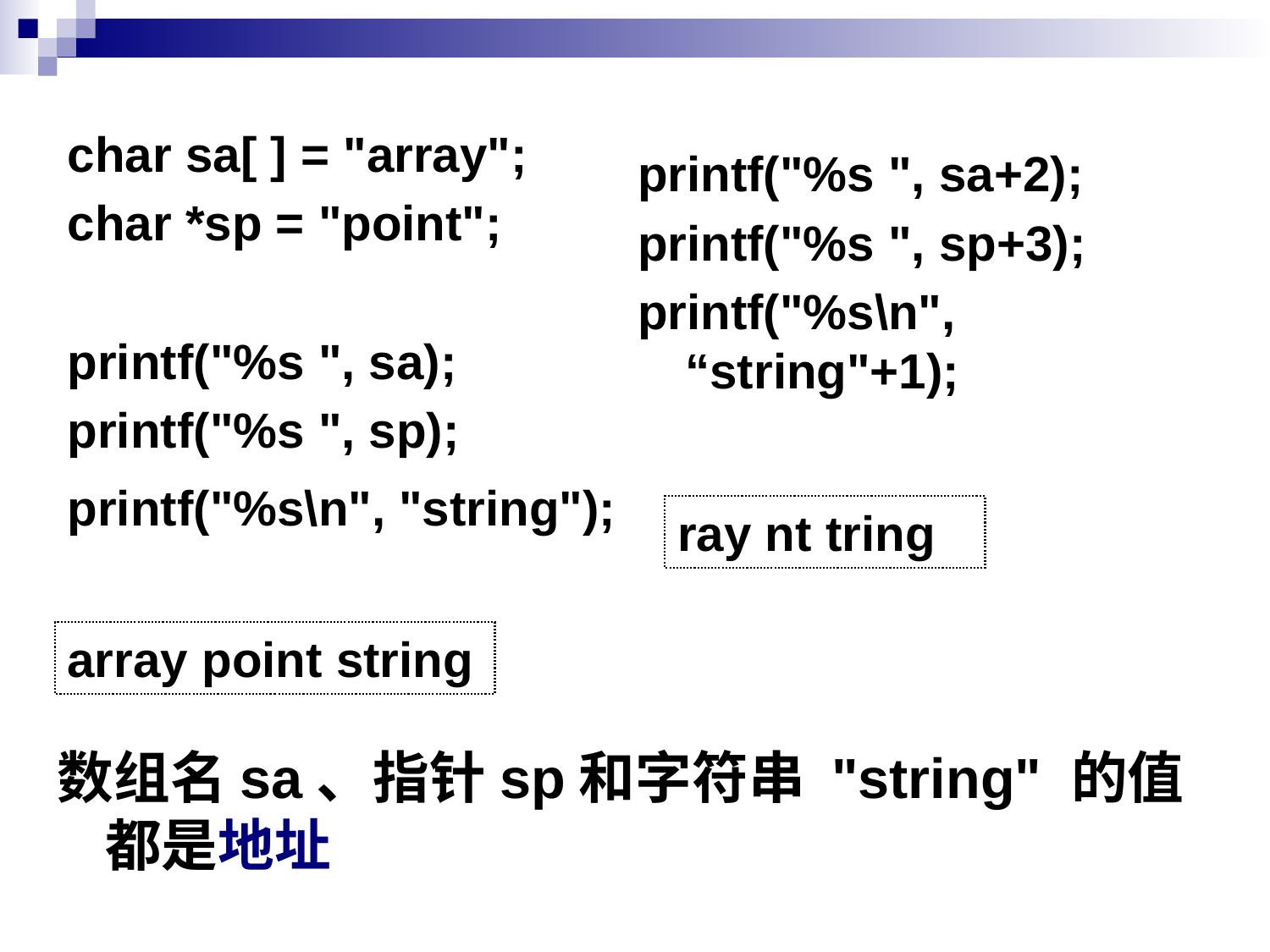

char sa[ ] = "array";
char *sp = "point";

printf("%s ", sa);
printf("%s ", sp);
printf("%s\n", "string");
printf("%s ", sa+2);
printf("%s ", sp+3);
printf("%s\n", “string"+1);
ray nt tring
array point string
数组名sa、指针sp和字符串 "string" 的值都是地址